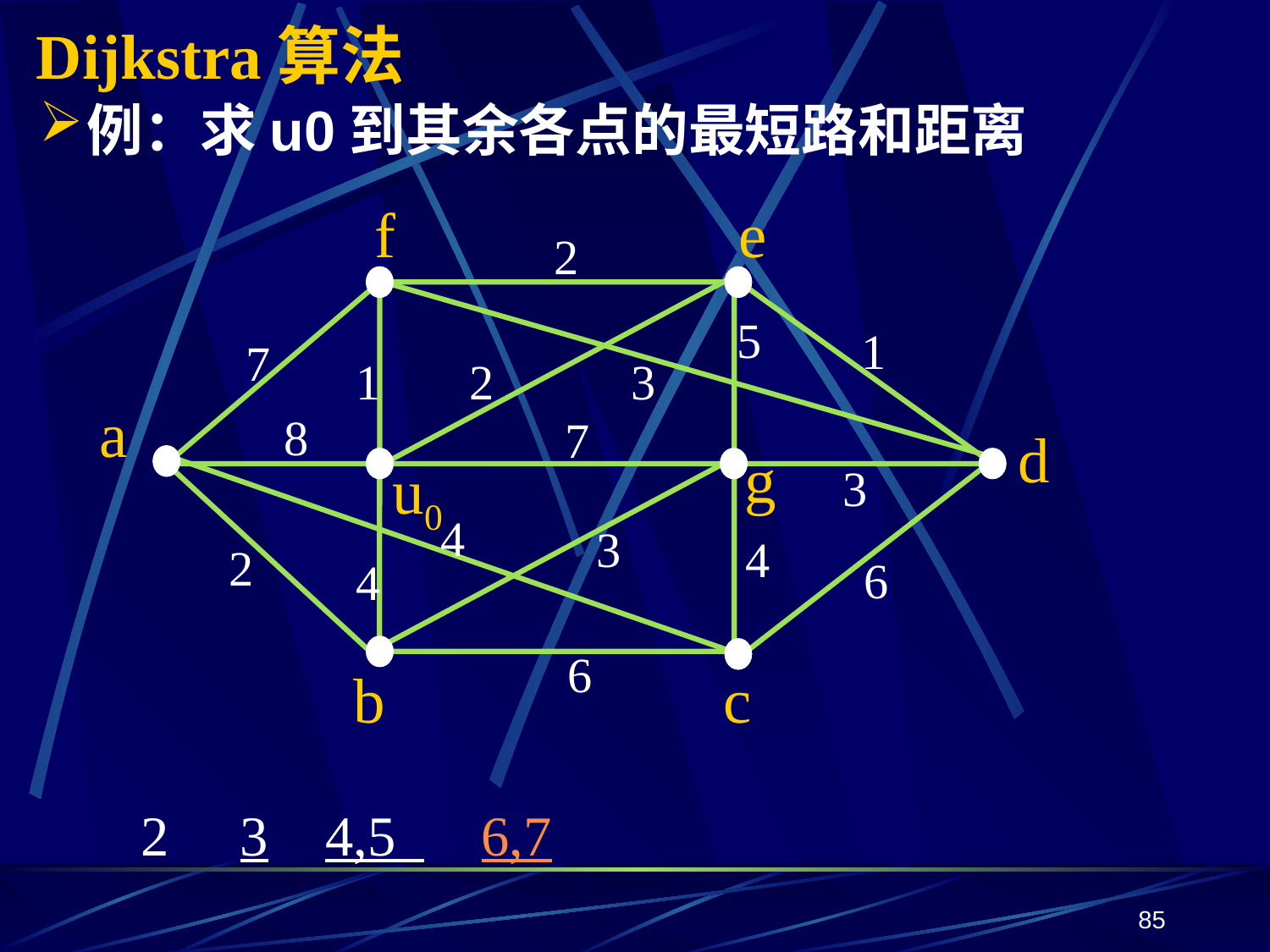

# Dijkstra算法
例：求u0到其余各点的最短路和距离
f
e
2

5
1
7
1
2
3
a
8
7
d
g
u0

3

4
3
4
2
6
4

6

b
c
2     3    4,5      6,7

85